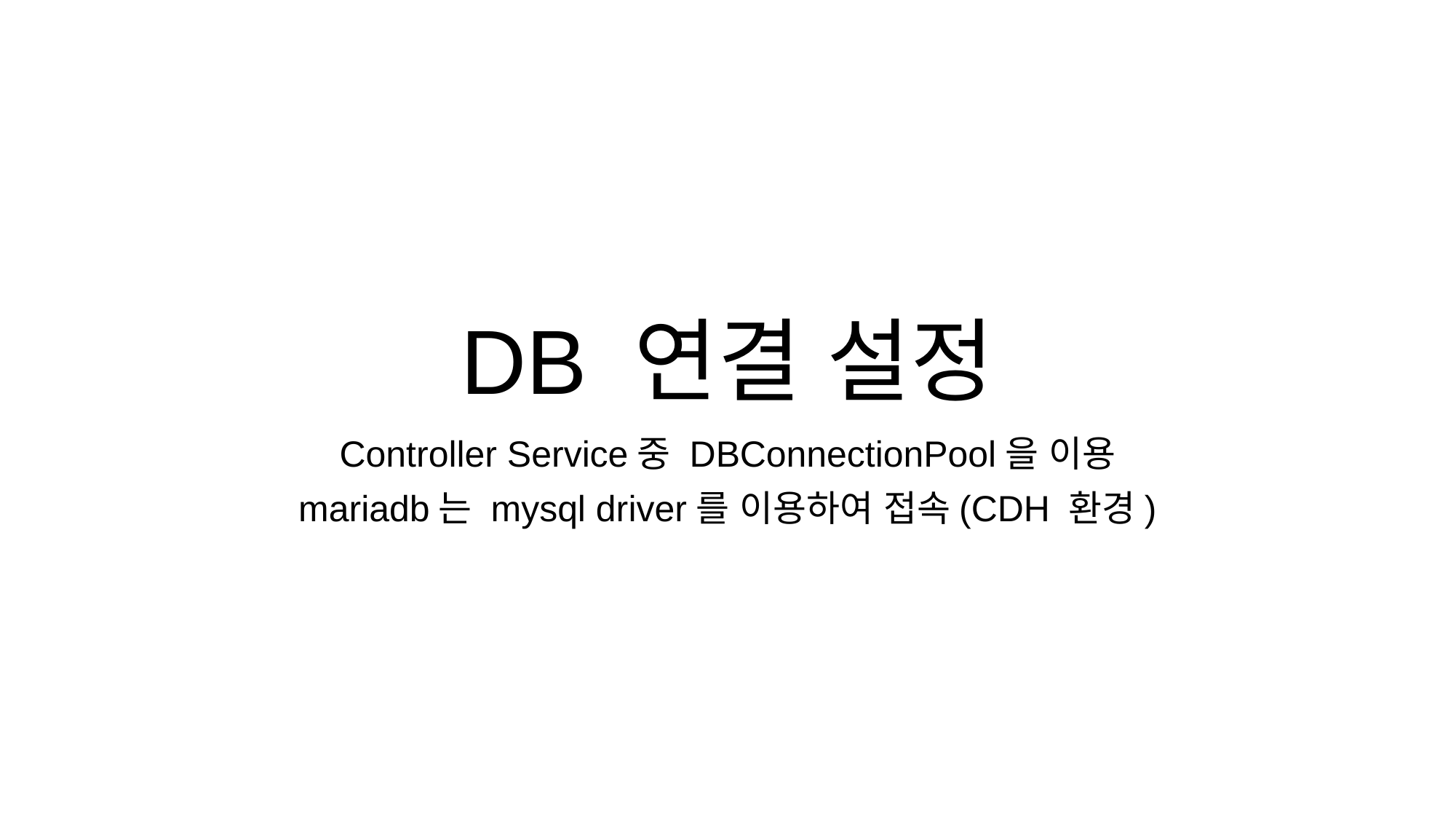

# DB 연결 설정
Controller Service중 DBConnectionPool을 이용
mariadb는 mysql driver를 이용하여 접속(CDH 환경)